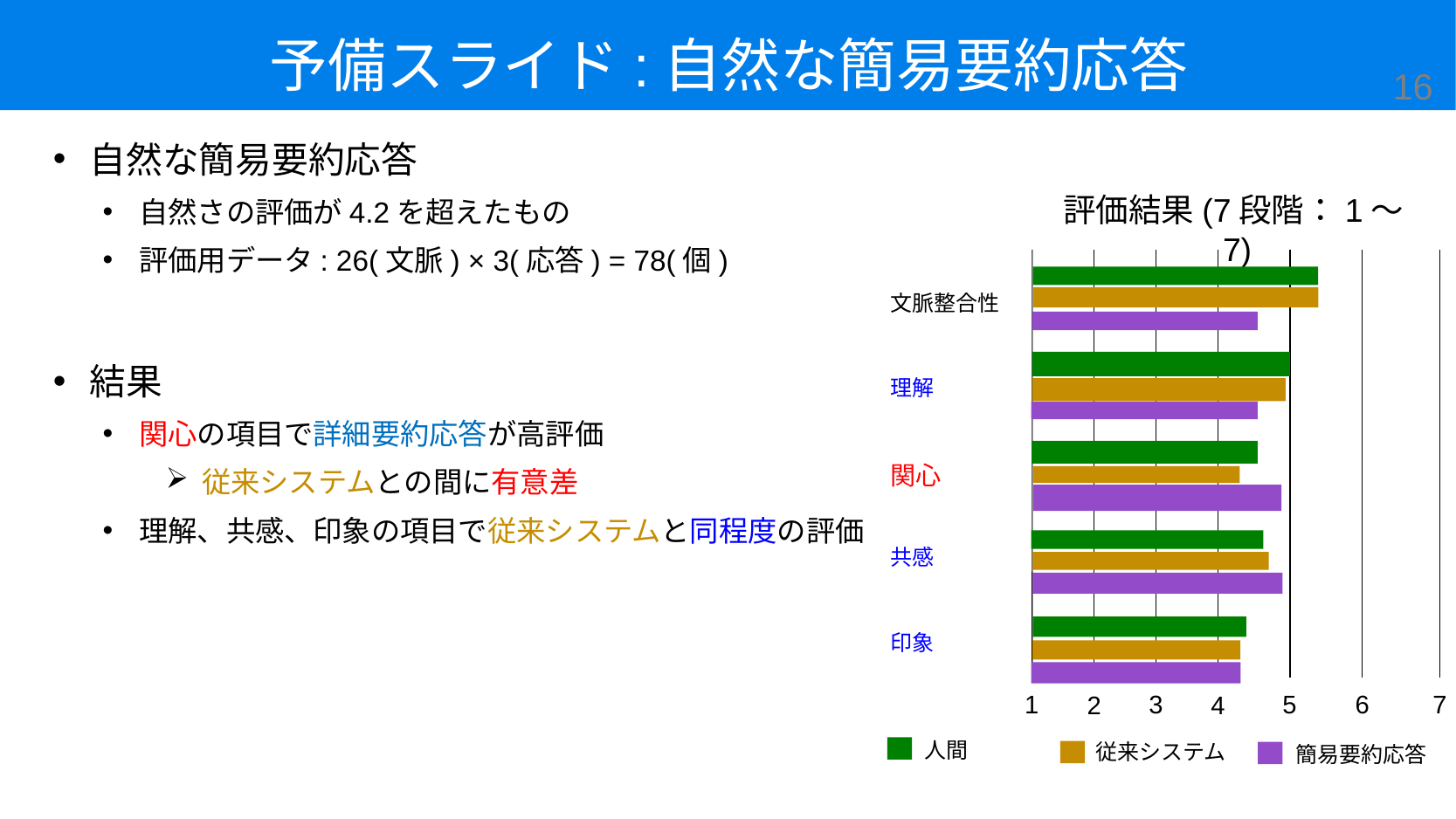

# 予備スライド:自然な簡易要約応答
16
自然な簡易要約応答
自然さの評価が4.2を超えたもの
評価用データ: 26(文脈) × 3(応答) = 78(個)

結果
関心の項目で詳細要約応答が高評価
従来システムとの間に有意差
理解、共感、印象の項目で従来システムと同程度の評価

評価結果(7段階：1〜7)

文脈整合性

理解

関心

共感

印象

7
6
3
1
5
2
4
人間
従来システム
簡易要約応答